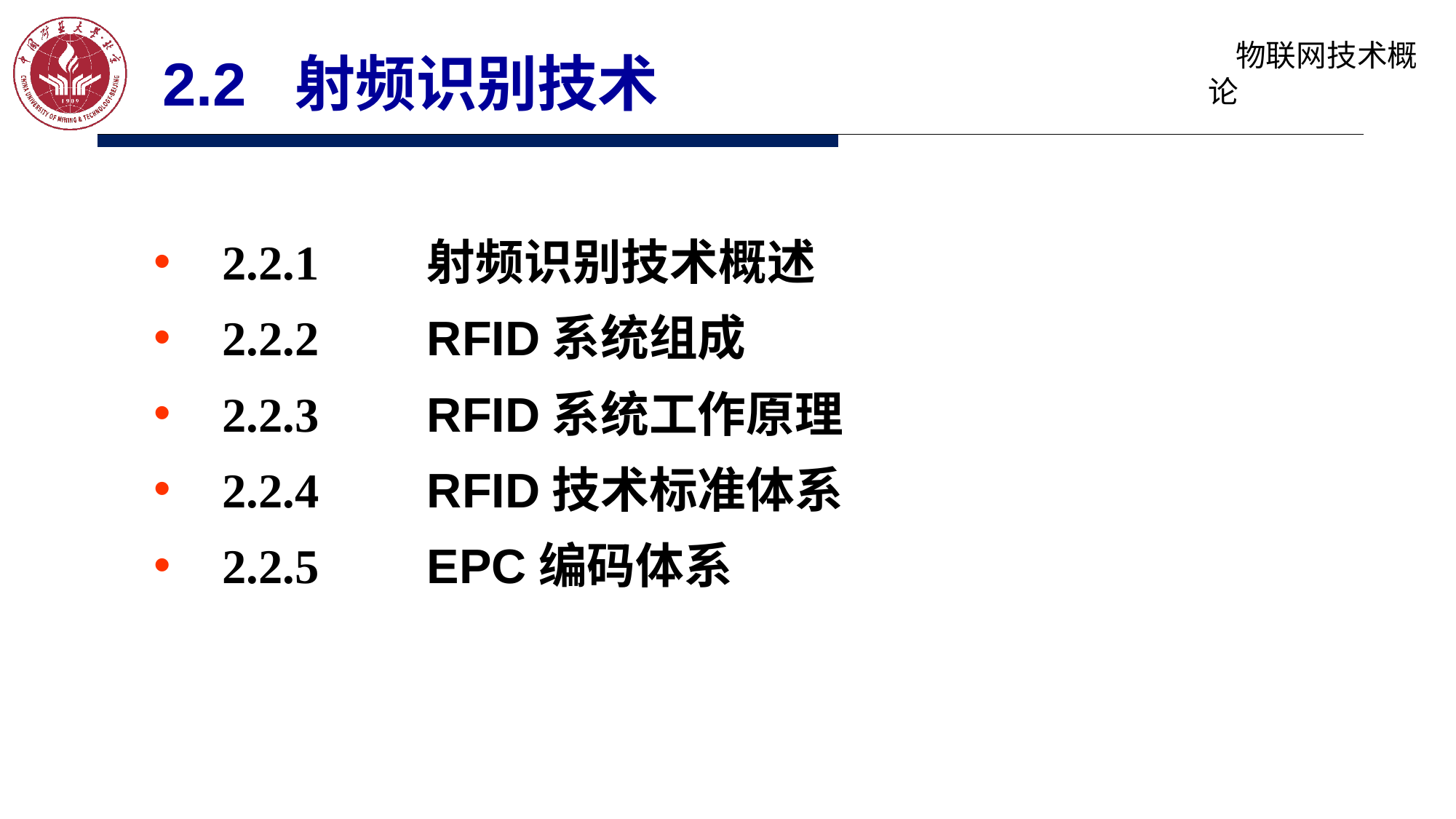

2.2  射频识别技术
 2.2.1	射频识别技术概述
 2.2.2	RFID系统组成
 2.2.3	RFID系统工作原理
 2.2.4	RFID技术标准体系
 2.2.5	EPC编码体系